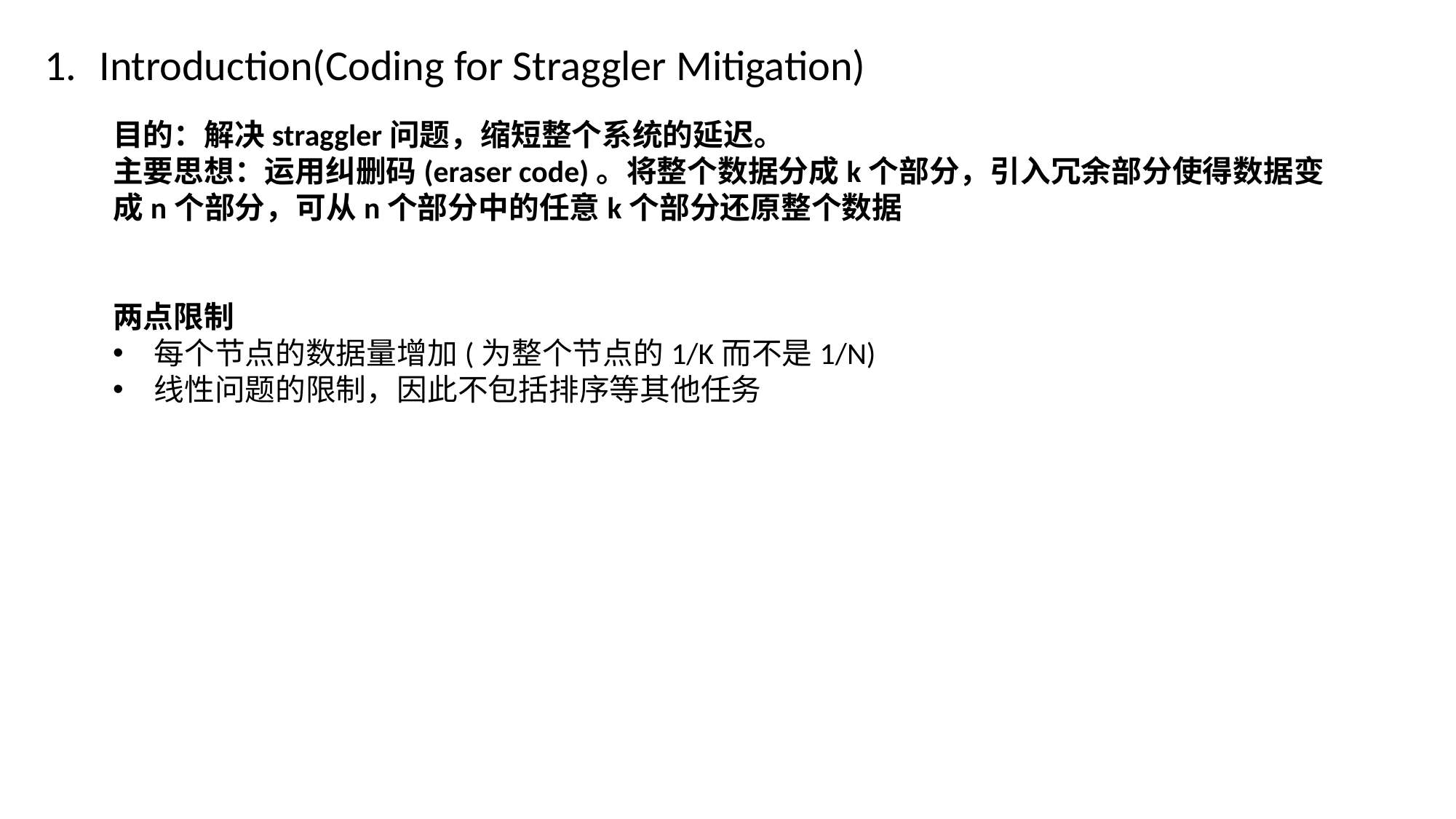

Introduction(Coding for Straggler Mitigation)
目的：解决straggler问题，缩短整个系统的延迟。
主要思想：运用纠删码(eraser code)。将整个数据分成k个部分，引入冗余部分使得数据变成n个部分，可从n个部分中的任意k个部分还原整个数据

两点限制
每个节点的数据量增加(为整个节点的1/K而不是1/N)
线性问题的限制，因此不包括排序等其他任务